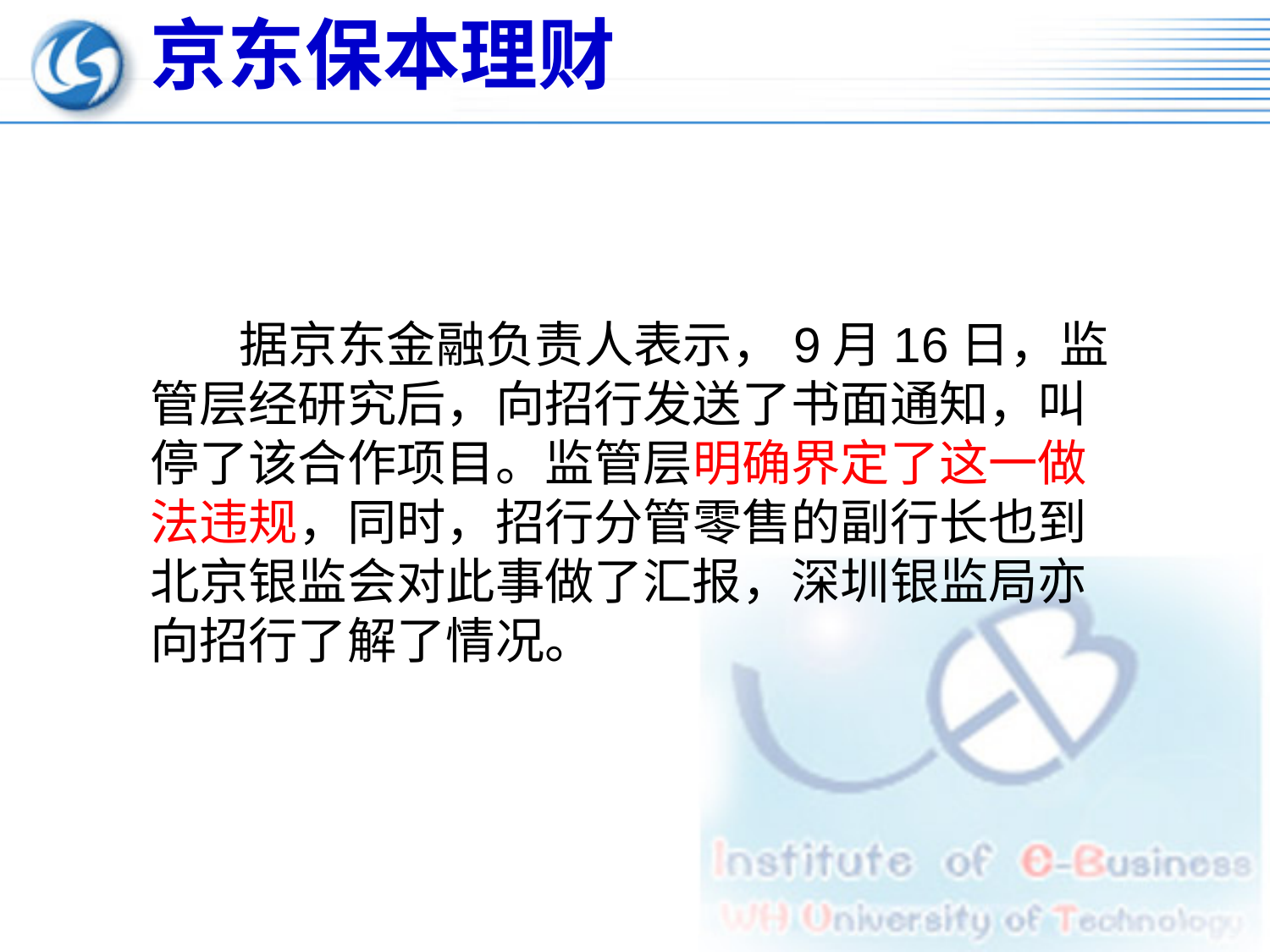

京东保本理财
       据京东金融负责人表示，9月16日，监管层经研究后，向招行发送了书面通知，叫停了该合作项目。监管层明确界定了这一做法违规，同时，招行分管零售的副行长也到北京银监会对此事做了汇报，深圳银监局亦向招行了解了情况。